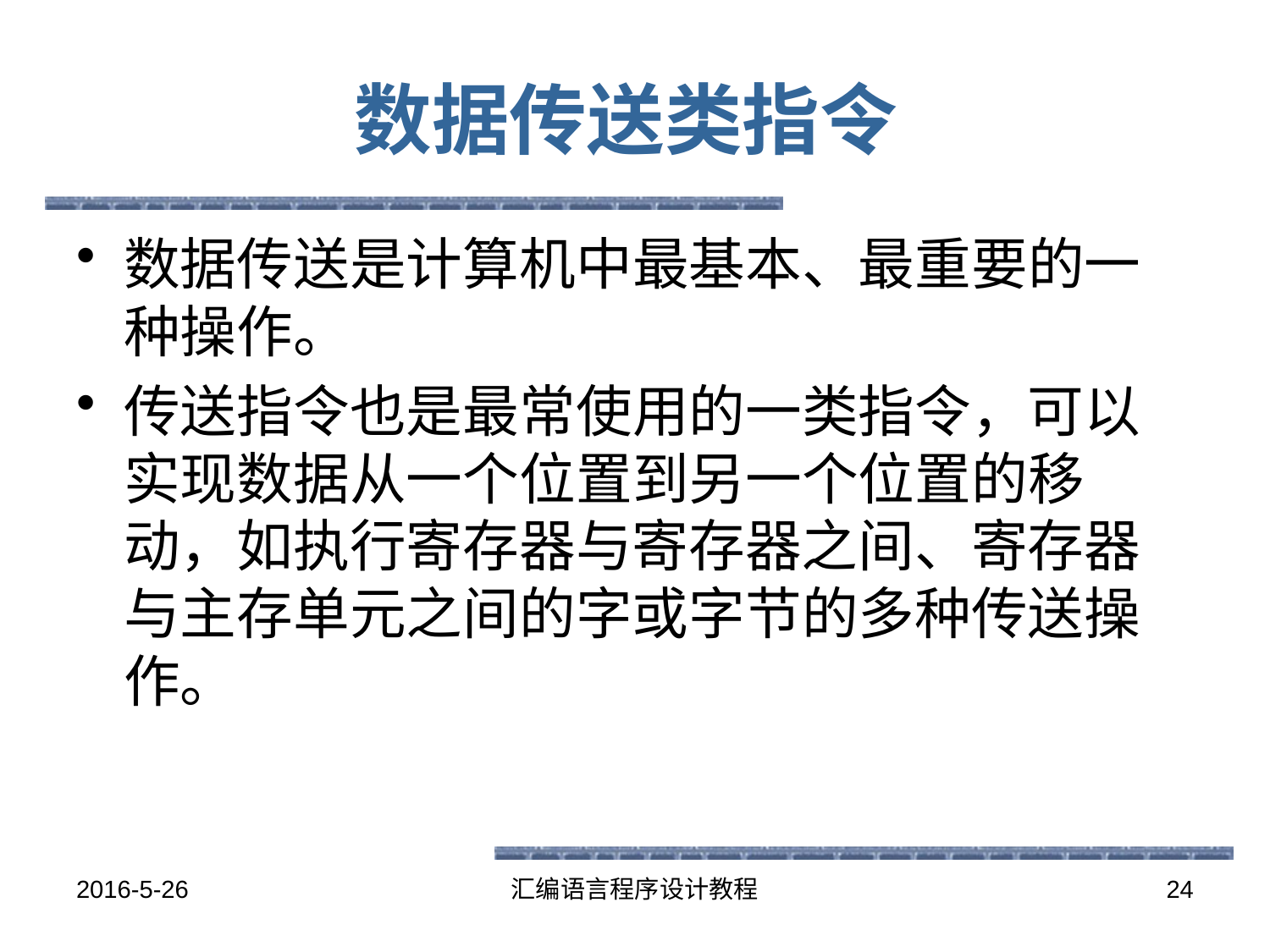

# 数据传送类指令
数据传送是计算机中最基本、最重要的一种操作。
传送指令也是最常使用的一类指令，可以实现数据从一个位置到另一个位置的移动，如执行寄存器与寄存器之间、寄存器与主存单元之间的字或字节的多种传送操作。
2016-5-26
汇编语言程序设计教程
24